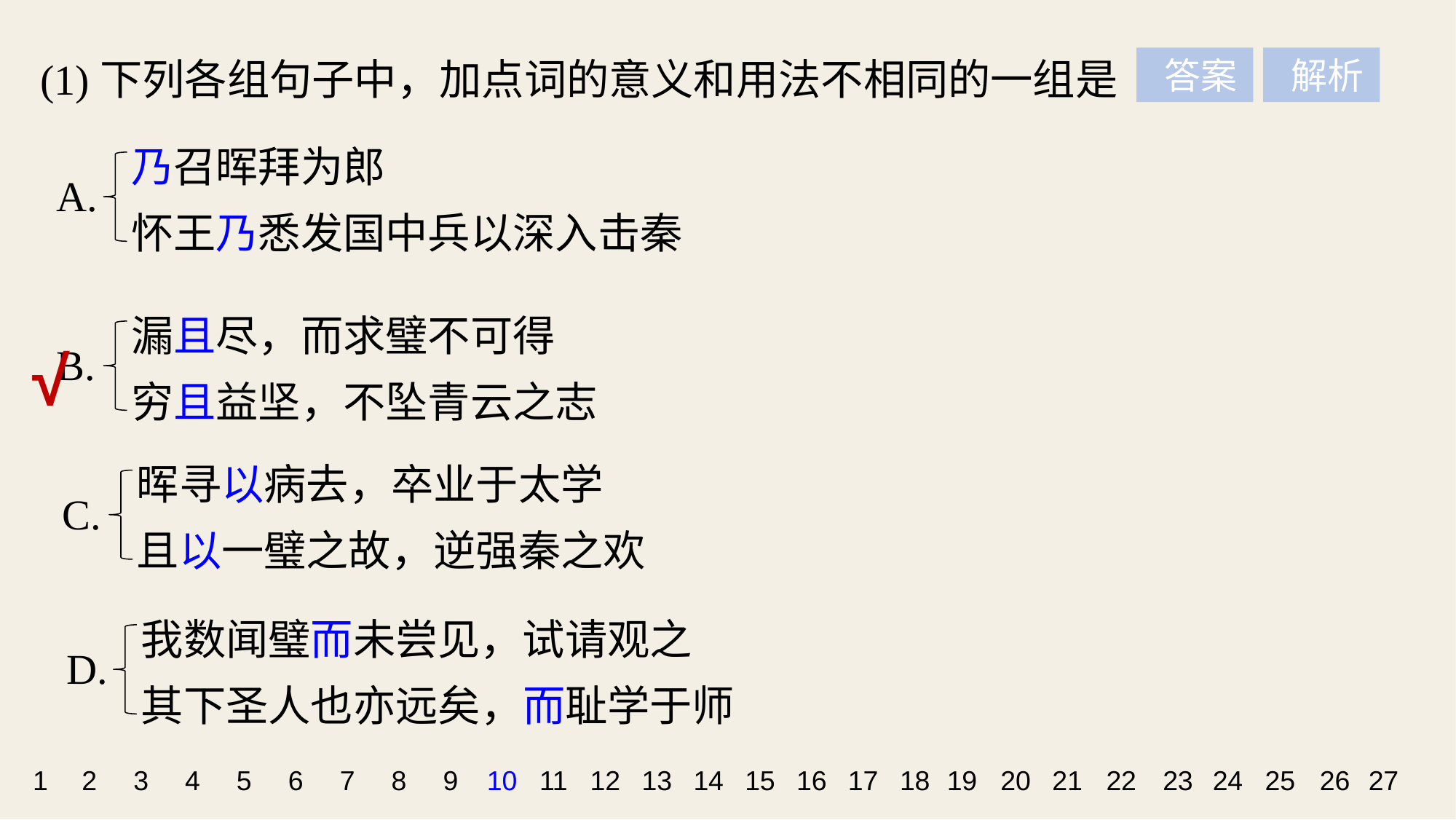

(1)下列各组句子中，加点词的意义和用法不相同的一组是
 答案
 解析
乃召晖拜为郎
怀王乃悉发国中兵以深入击秦
A.

漏且尽，而求璧不可得
穷且益坚，不坠青云之志
B.

√
晖寻以病去，卒业于太学
且以一璧之故，逆强秦之欢
C.

我数闻璧而未尝见，试请观之
其下圣人也亦远矣，而耻学于师
D.

1
2
3
4
5
6
7
8
9
10
11
12
13
14
15
16
17
18
19
20
21
22
23
24
25
26
27